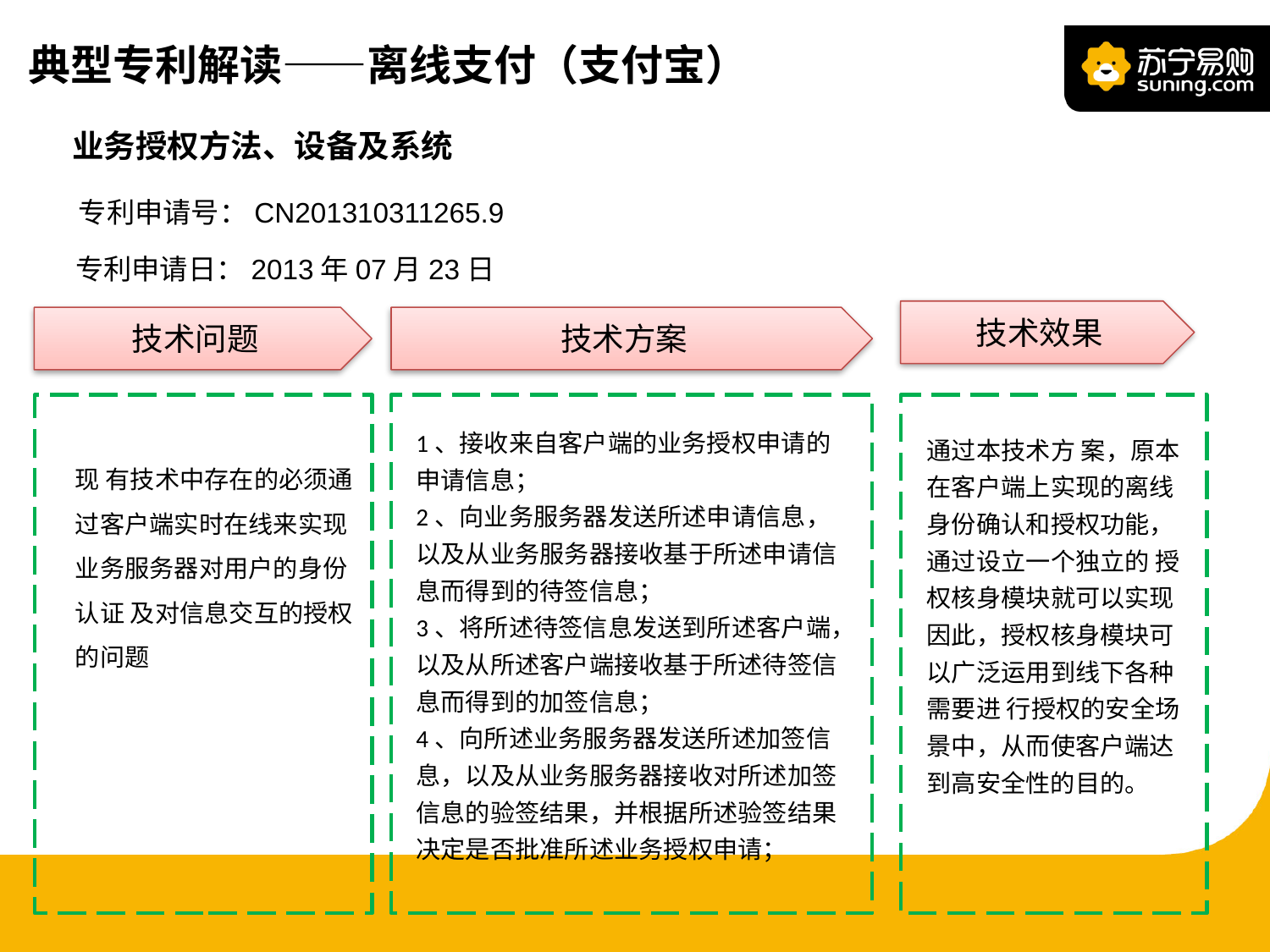

典型专利解读——离线支付（支付宝）
业务授权方法、设备及系统
专利申请号：CN201310311265.9
专利申请日：2013年07月23日
技术效果
技术问题
技术方案

1、接收来自客户端的业务授权申请的申请信息；
2、向业务服务器发送所述申请信息，以及从业务服务器接收基于所述申请信息而得到的待签信息；
3、将所述待签信息发送到所述客户端，以及从所述客户端接收基于所述待签信息而得到的加签信息；
4、向所述业务服务器发送所述加签信息，以及从业务服务器接收对所述加签信息的验签结果，并根据所述验签结果决定是否批准所述业务授权申请；
通过本技术方 案，原本在客户端上实现的离线身份确认和授权功能，通过设立一个独立的 授权核身模块就可以实现
因此，授权核身模块可以广泛运用到线下各种需要进 行授权的安全场景中，从而使客户端达到高安全性的目的。
现 有技术中存在的必须通过客户端实时在线来实现业务服务器对用户的身份认证 及对信息交互的授权的问题